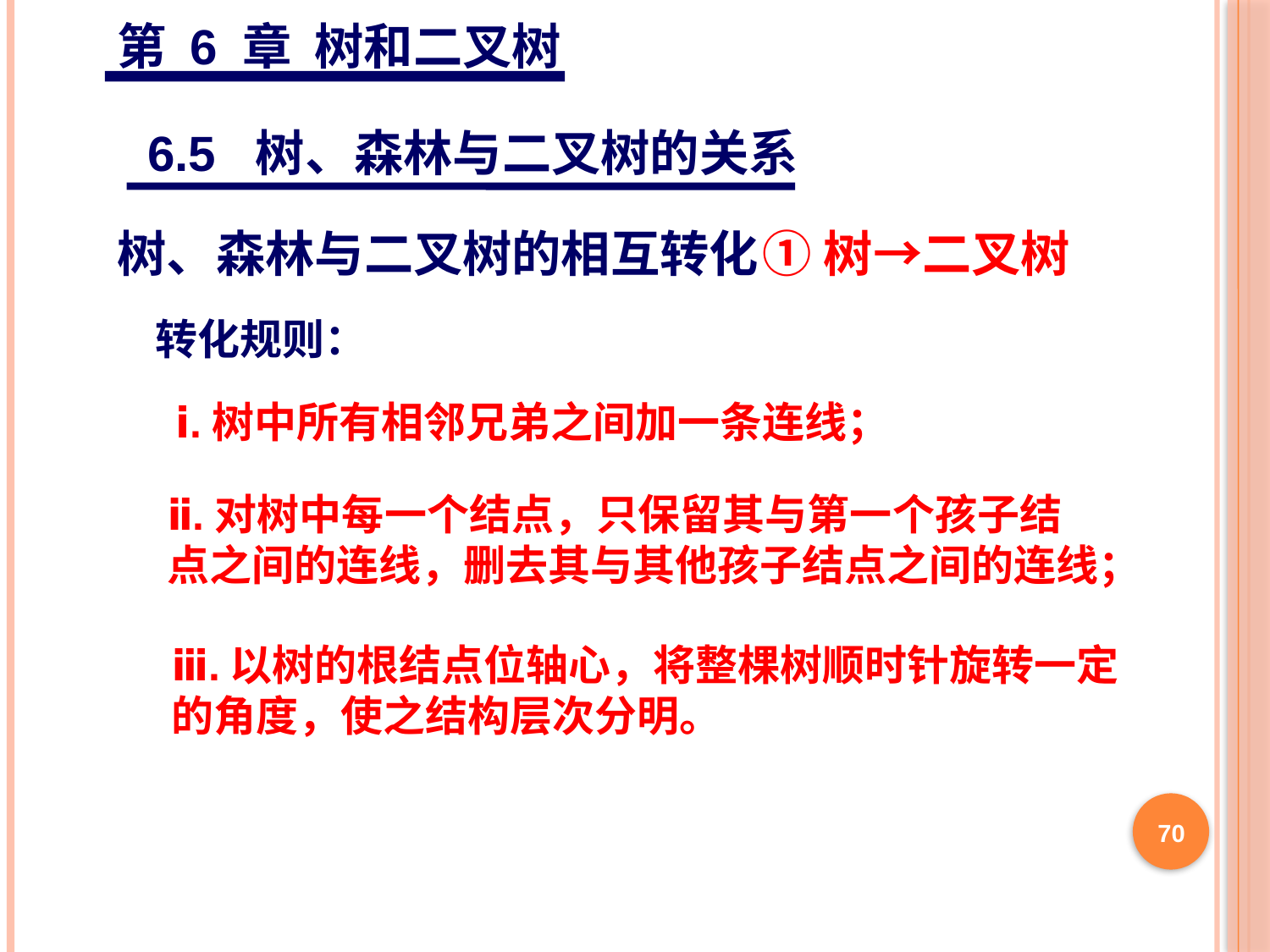

第 6 章  树和二叉树

6.5  树、森林与二叉树的关系

树、森林与二叉树的相互转化
①树→二叉树
转化规则：
ⅰ.树中所有相邻兄弟之间加一条连线；
ⅱ.对树中每一个结点，只保留其与第一个孩子结
点之间的连线，删去其与其他孩子结点之间的连线；
ⅲ.以树的根结点位轴心，将整棵树顺时针旋转一定
的角度，使之结构层次分明。
70